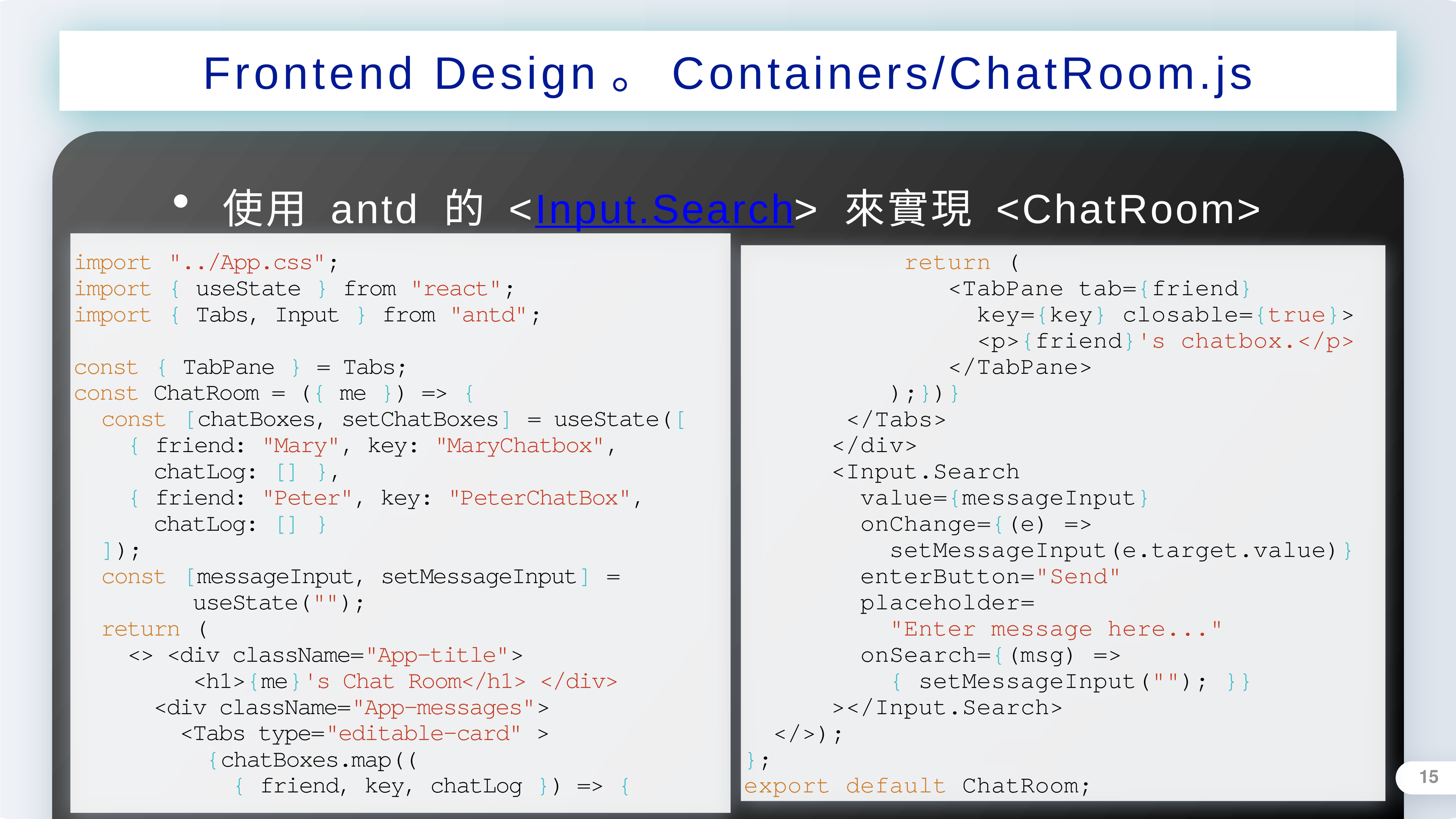

Frontend Design。Containers/ChatRoom.js
使用 antd 的 <Input.Search> 來實現 <ChatRoom>
import "../App.css";
import { useState } from "react";
import { Tabs, Input } from "antd";

const { TabPane } = Tabs;
const ChatRoom = ({ me }) => {
  const [chatBoxes, setChatBoxes] = useState([
    { friend: "Mary", key: "MaryChatbox",
      chatLog: [] },
    { friend: "Peter", key: "PeterChatBox",
      chatLog: [] }
  ]);
  const [messageInput, setMessageInput] =
         useState("");
  return (
    <> <div className="App-title">
         <h1>{me}'s Chat Room</h1> </div>
      <div className="App-messages">
        <Tabs type="editable-card" >
          {chatBoxes.map((
            { friend, key, chatLog }) => {
           return (
              <TabPane tab={friend}
                key={key} closable={true}>
                <p>{friend}'s chatbox.</p>
              </TabPane>
          );})}
       </Tabs>
      </div>
      <Input.Search
        value={messageInput}
        onChange={(e) =>
          setMessageInput(e.target.value)}
        enterButton="Send"
        placeholder=
          "Enter message here..."
        onSearch={(msg) =>
          { setMessageInput(""); }}
      ></Input.Search>
  </>);
};
export default ChatRoom;
15